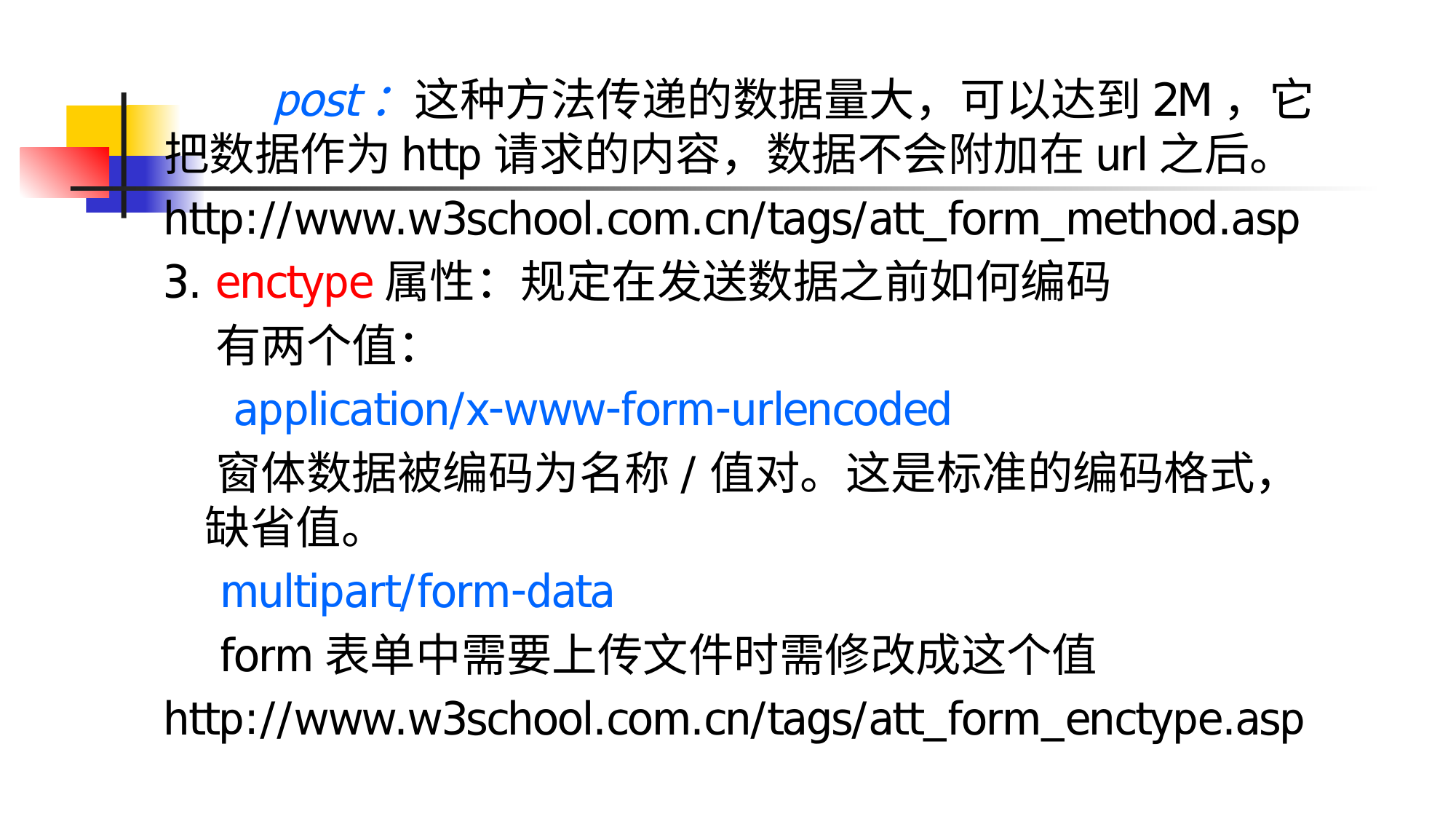

post：这种方法传递的数据量大，可以达到2M，它把数据作为http请求的内容，数据不会附加在url之后。
http://www.w3school.com.cn/tags/att_form_method.asp
3. enctype属性：规定在发送数据之前如何编码
    有两个值：
     application/x-www-form-urlencoded
    窗体数据被编码为名称/值对。这是标准的编码格式，缺省值。
    multipart/form-data
    form表单中需要上传文件时需修改成这个值
http://www.w3school.com.cn/tags/att_form_enctype.asp